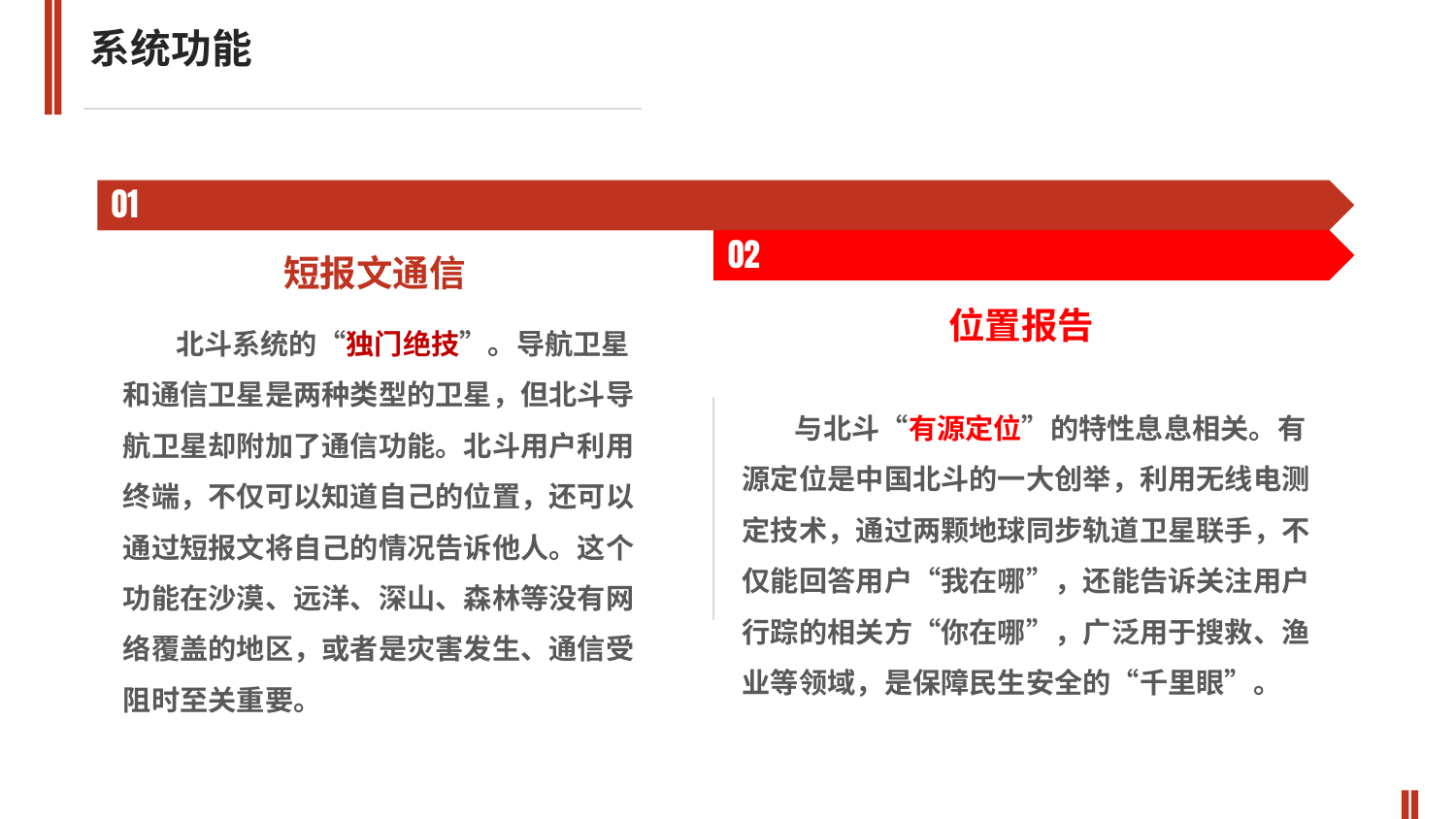

系统功能
01
02
短报文通信
位置报告
       北斗系统的“独门绝技”。导航卫星和通信卫星是两种类型的卫星，但北斗导航卫星却附加了通信功能。北斗用户利用终端，不仅可以知道自己的位置，还可以通过短报文将自己的情况告诉他人。这个功能在沙漠、远洋、深山、森林等没有网络覆盖的地区，或者是灾害发生、通信受阻时至关重要。
       与北斗“有源定位”的特性息息相关。有源定位是中国北斗的一大创举，利用无线电测定技术，通过两颗地球同步轨道卫星联手，不仅能回答用户“我在哪”，还能告诉关注用户行踪的相关方“你在哪”，广泛用于搜救、渔业等领域，是保障民生安全的“千里眼”。